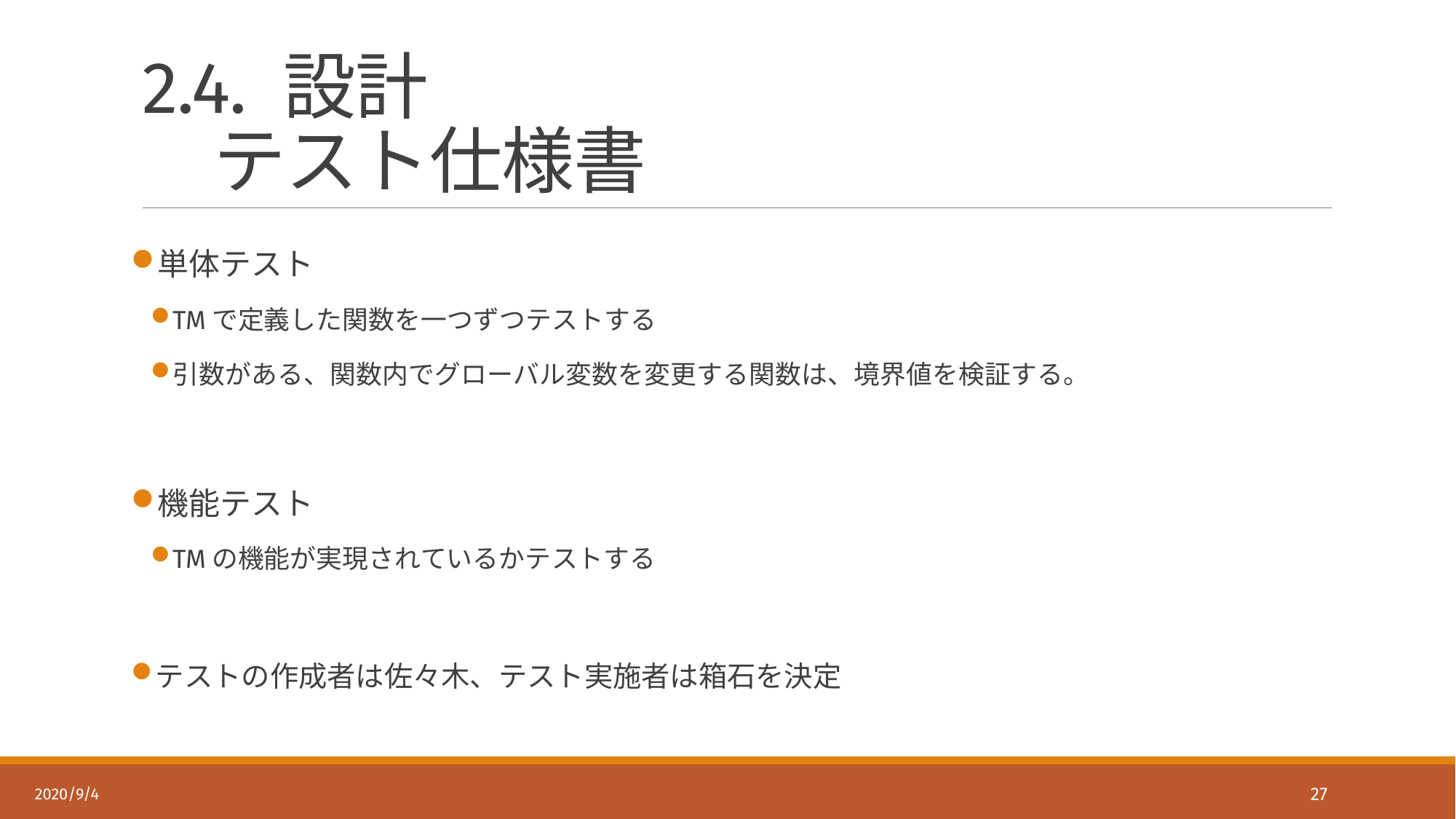

# 2.4. 設計 　テスト仕様書
単体テスト
TMで定義した関数を一つずつテストする
引数がある、関数内でグローバル変数を変更する関数は、境界値を検証する。

機能テスト
TMの機能が実現されているかテストする

テストの作成者は佐々木、テスト実施者は箱石を決定
2020/9/4
27